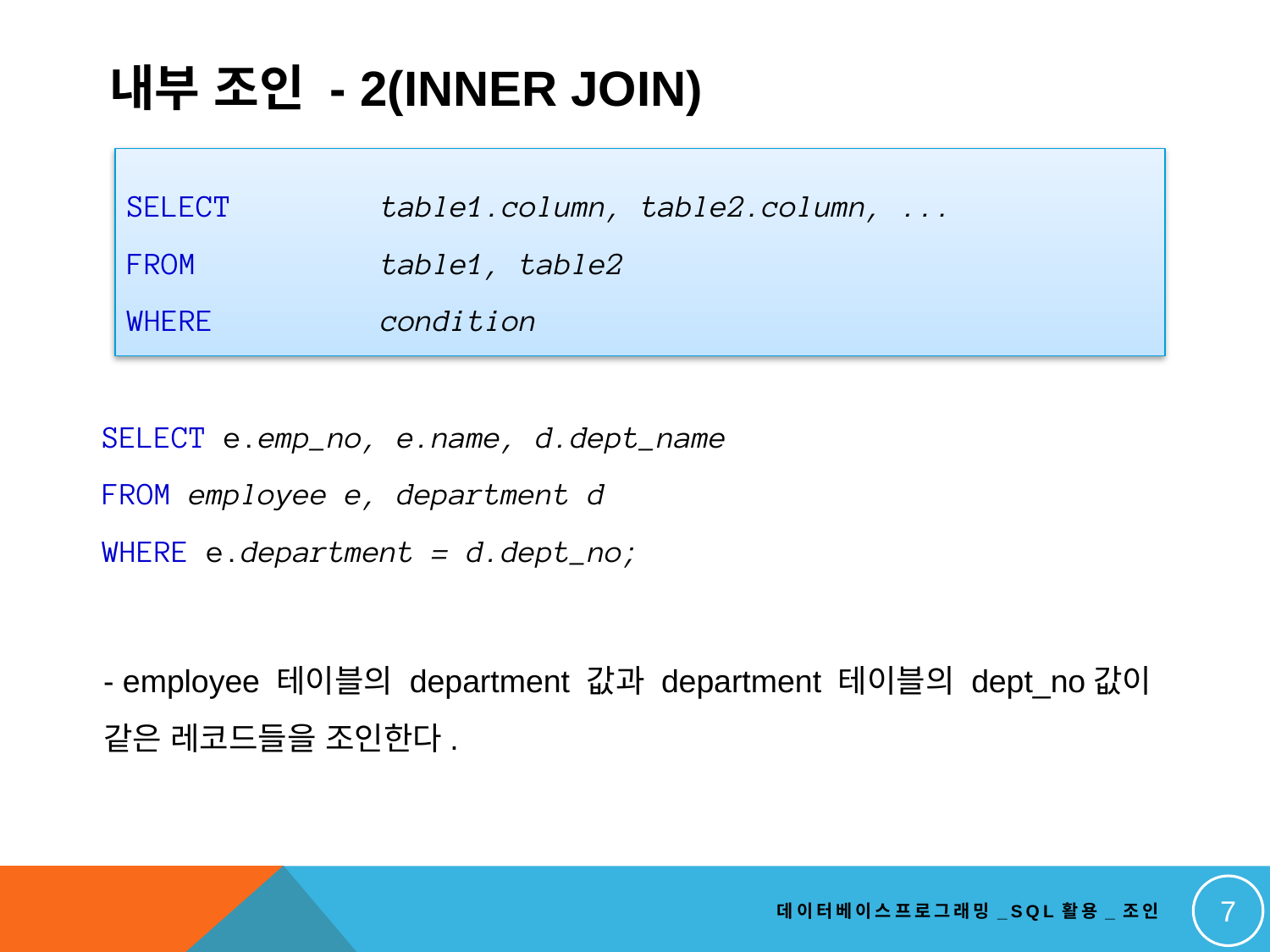

# 내부 조인 - 2(INNER JOIN)
SELECT		table1.column, table2.column, ...
FROM		table1, table2
WHERE		condition
SELECT e.emp_no, e.name, d.dept_name
FROM employee e, department d
WHERE e.department = d.dept_no;
- employee 테이블의 department 값과 department 테이블의 dept_no값이 같은 레코드들을 조인한다.
7
데이터베이스프로그래밍_SQL활용_조인